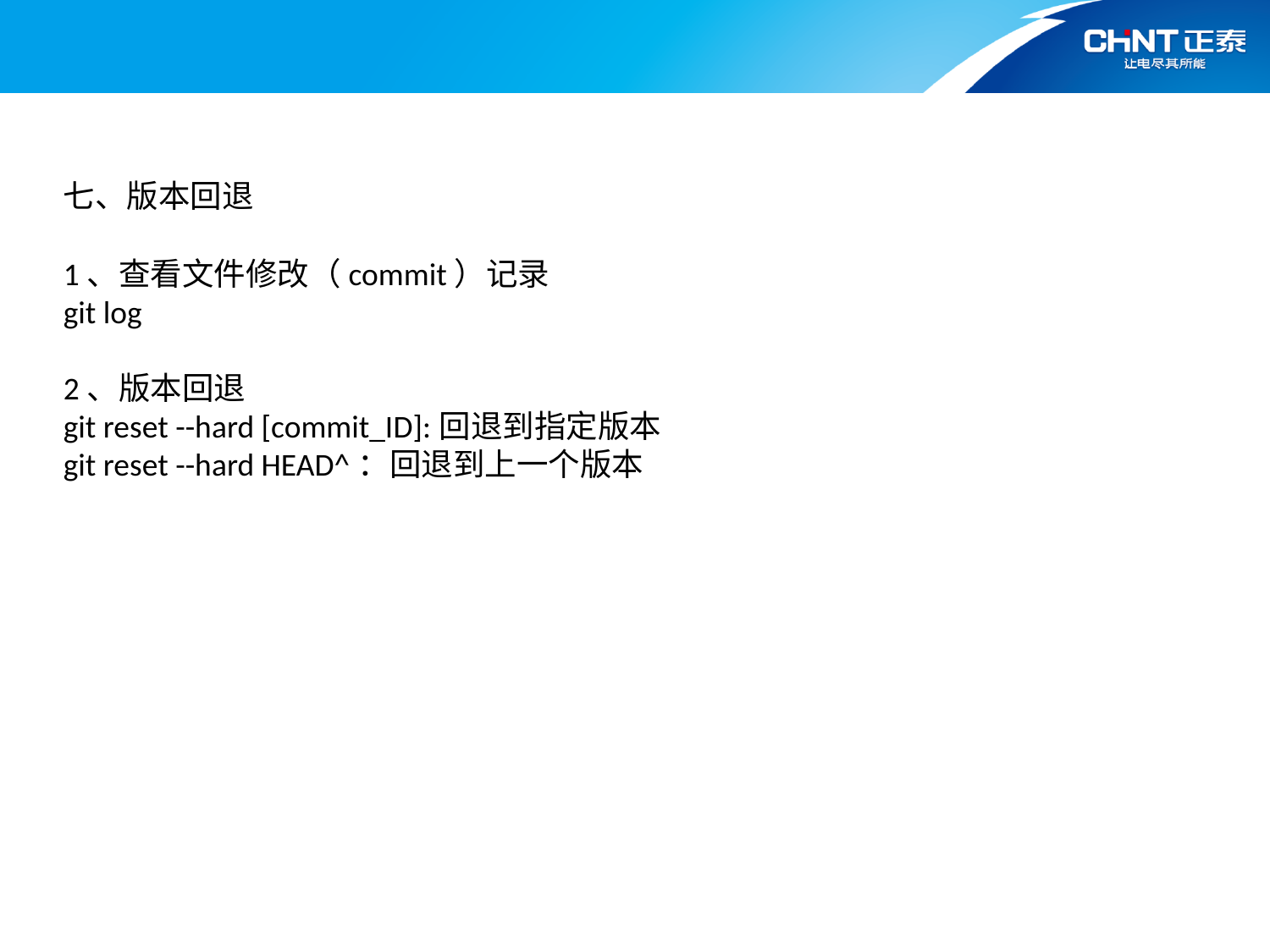

敏捷开发流程Overview
七、版本回退
1、查看文件修改（commit）记录
git log

2、版本回退
git reset --hard [commit_ID]:回退到指定版本
git reset --hard HEAD^：回退到上一个版本